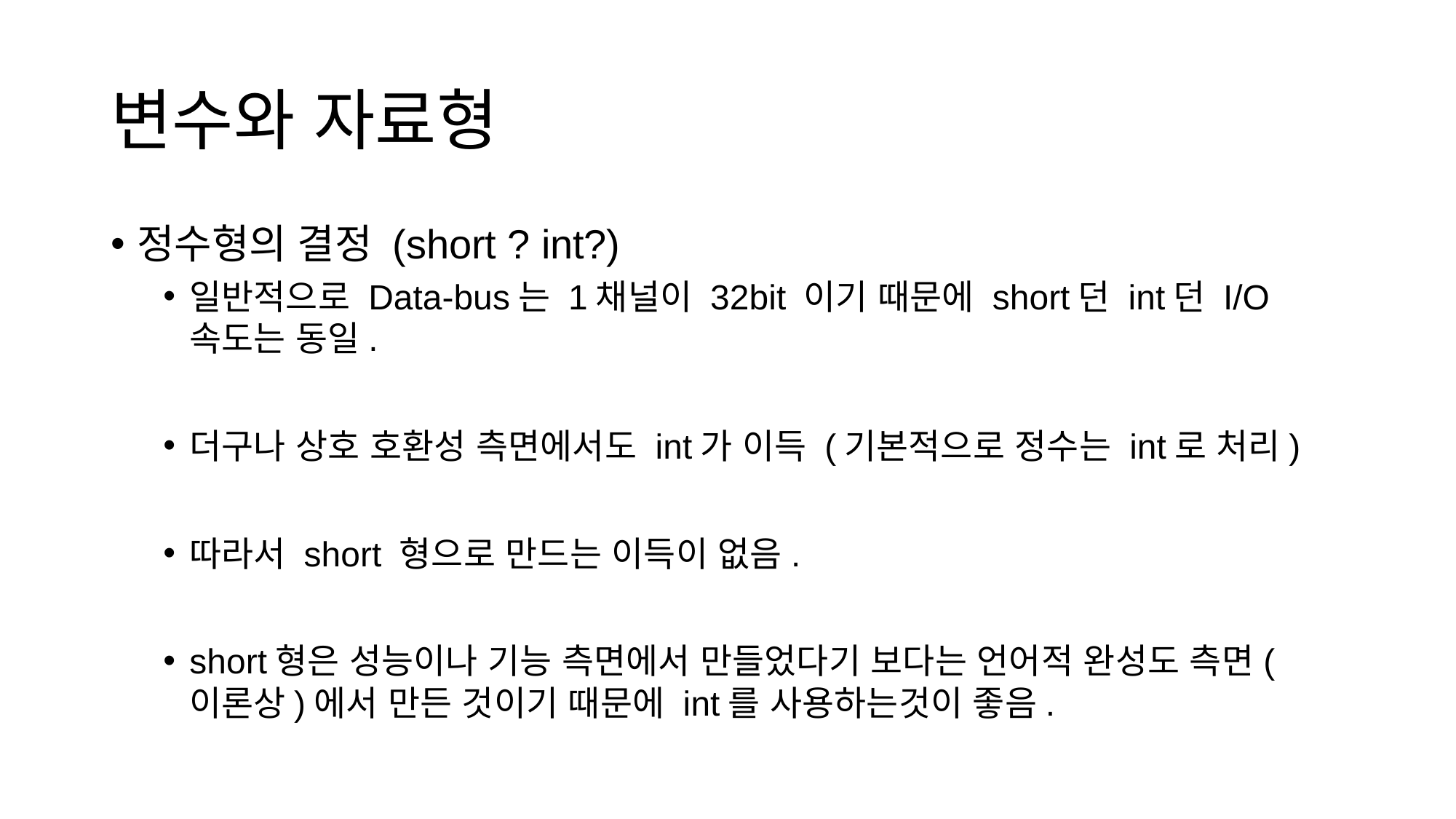

# 변수와 자료형
정수형의 결정 (short ? int?)
일반적으로 Data-bus는 1채널이 32bit 이기 때문에 short던 int던 I/O속도는 동일.

더구나 상호 호환성 측면에서도 int가 이득 (기본적으로 정수는 int로 처리)

따라서 short 형으로 만드는 이득이 없음.

short형은 성능이나 기능 측면에서 만들었다기 보다는 언어적 완성도 측면(이론상)에서 만든 것이기 때문에 int를 사용하는것이 좋음.